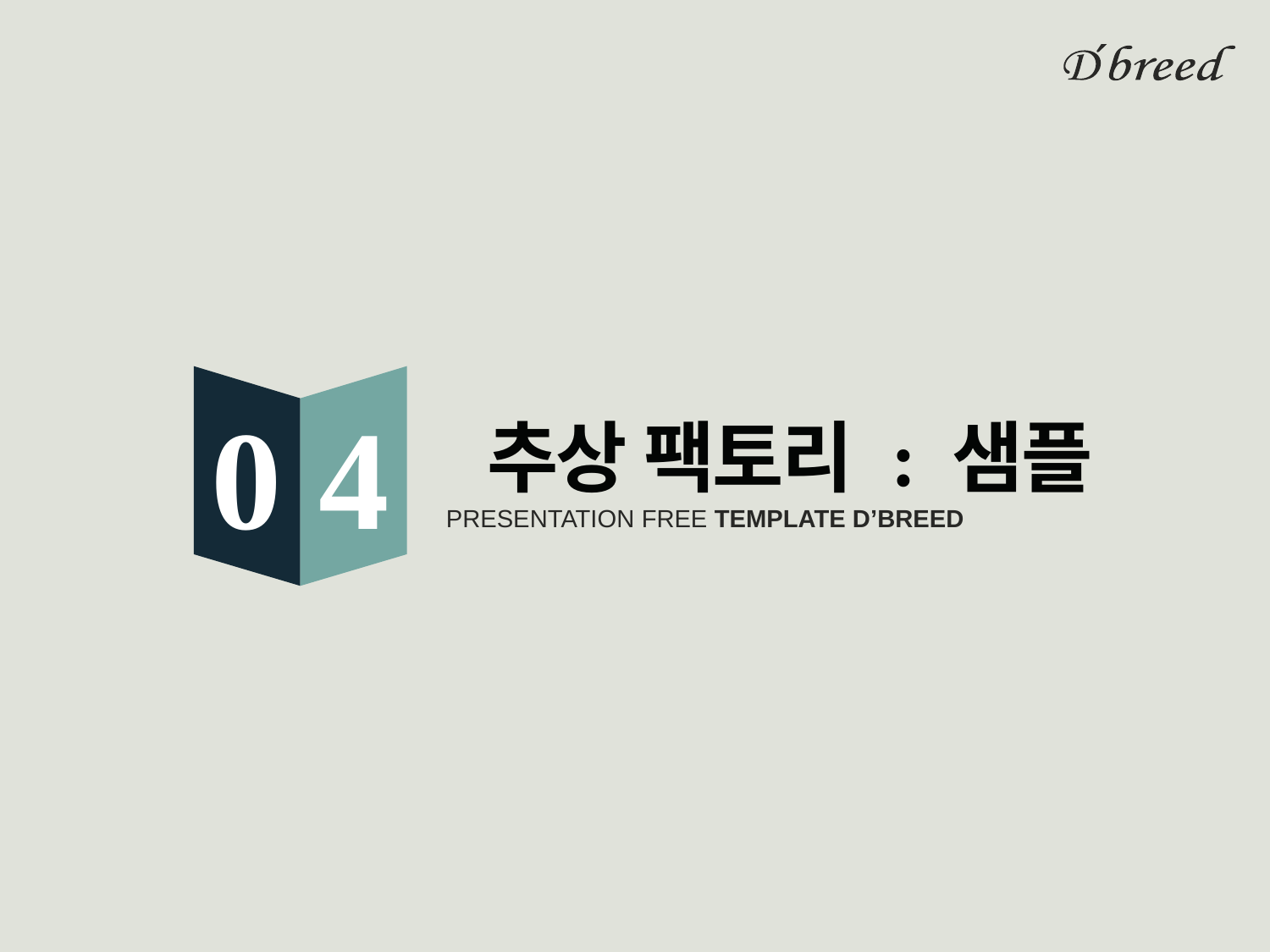

0
4
추상 팩토리 : 샘플
PRESENTATION FREE TEMPLATE D’BREED